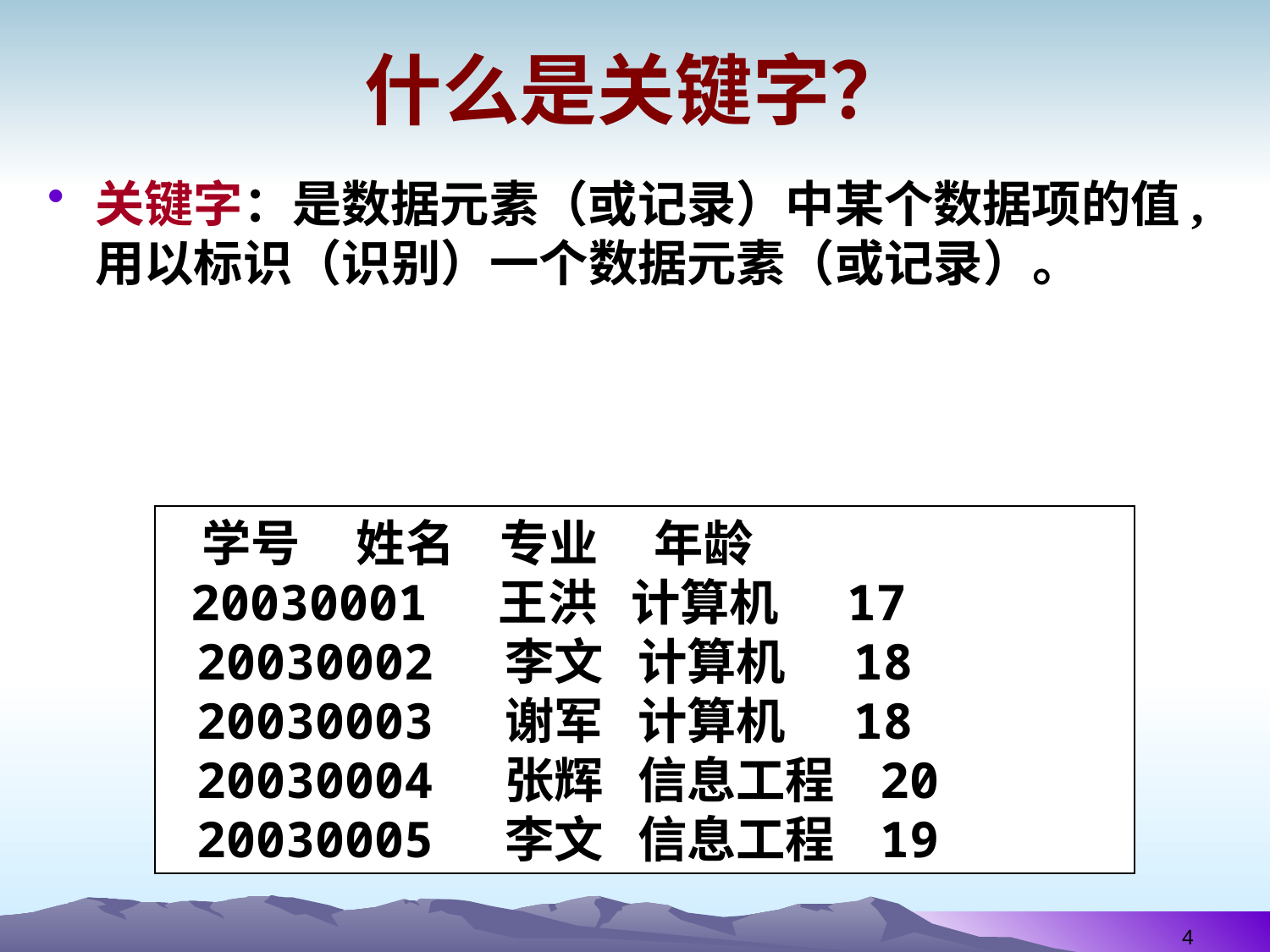

# 什么是关键字？
关键字：是数据元素（或记录）中某个数据项的值, 用以标识（识别）一个数据元素（或记录）。

  学号     姓名    专业     年龄
 20030001  王洪   计算机     17
 20030002  李文   计算机     18
 20030003  谢军   计算机     18
 20030004  张辉   信息工程   20
 20030005  李文   信息工程   19
4